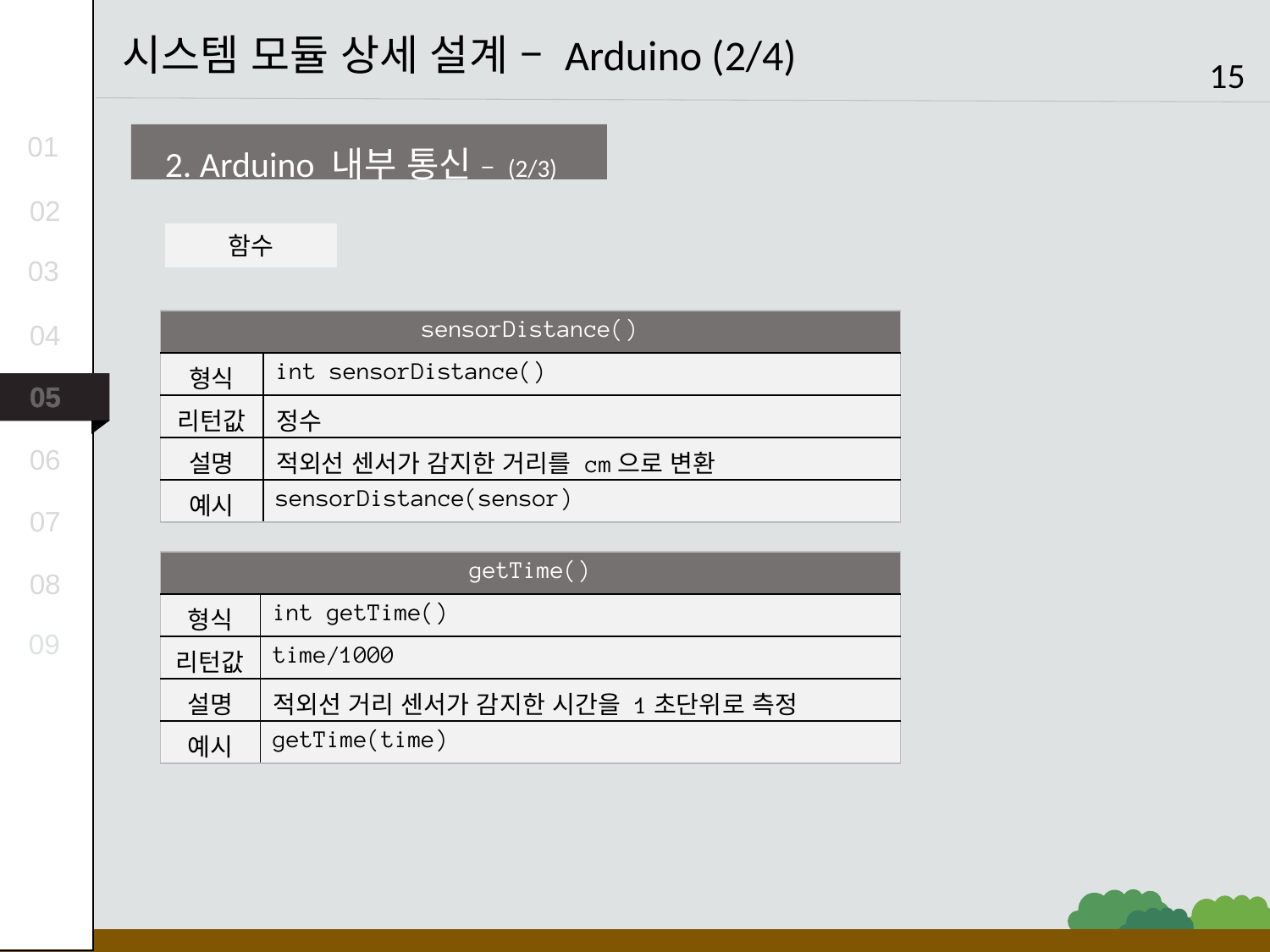

시스템 모듈 상세 설계 – Arduino (2/4)

15
2. Arduino 내부 통신
2. Arduino 내부 통신 – (2/3)
01

02
함수
03

| sensorDistance() |  |
| --- | --- |
| 형식 | int sensorDistance() |
| 리턴값 | 정수 |
| 설명 | 적외선 센서가 감지한 거리를 cm으로 변환 |
| 예시 | sensorDistance(sensor) |
04
05

06
07
| getTime() |  |
| --- | --- |
| 형식 | int getTime() |
| 리턴값 | time/1000 |
| 설명 | 적외선 거리 센서가 감지한 시간을 1초단위로 측정 |
| 예시 | getTime(time) |
08
09